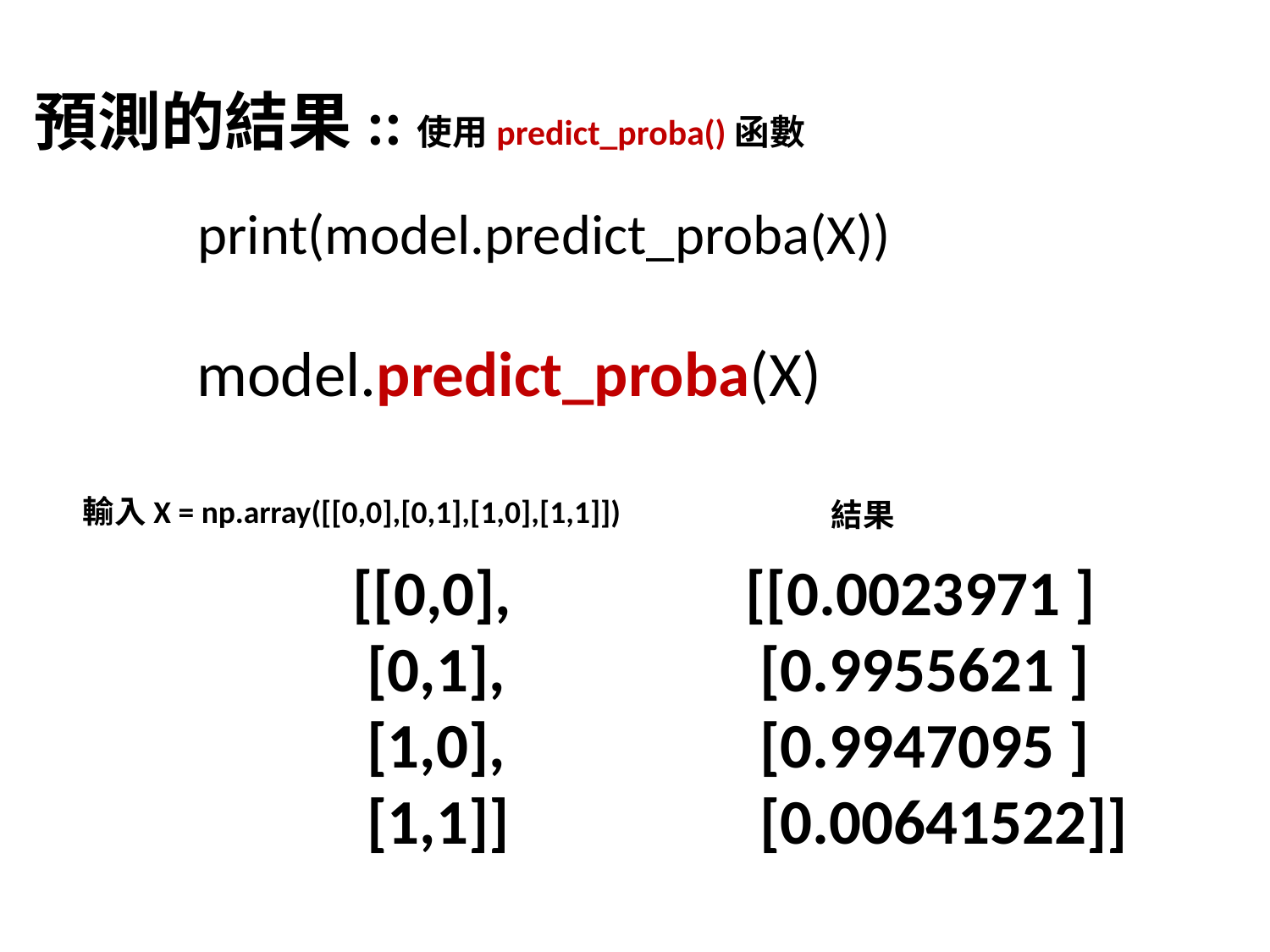

預測的結果::使用predict_proba()函數
print(model.predict_proba(X))
model.predict_proba(X)
輸入X = np.array([[0,0],[0,1],[1,0],[1,1]])
結果
[[0,0],
 [0,1],
 [1,0],
 [1,1]]
[[0.0023971 ]
 [0.9955621 ]
 [0.9947095 ]
 [0.00641522]]